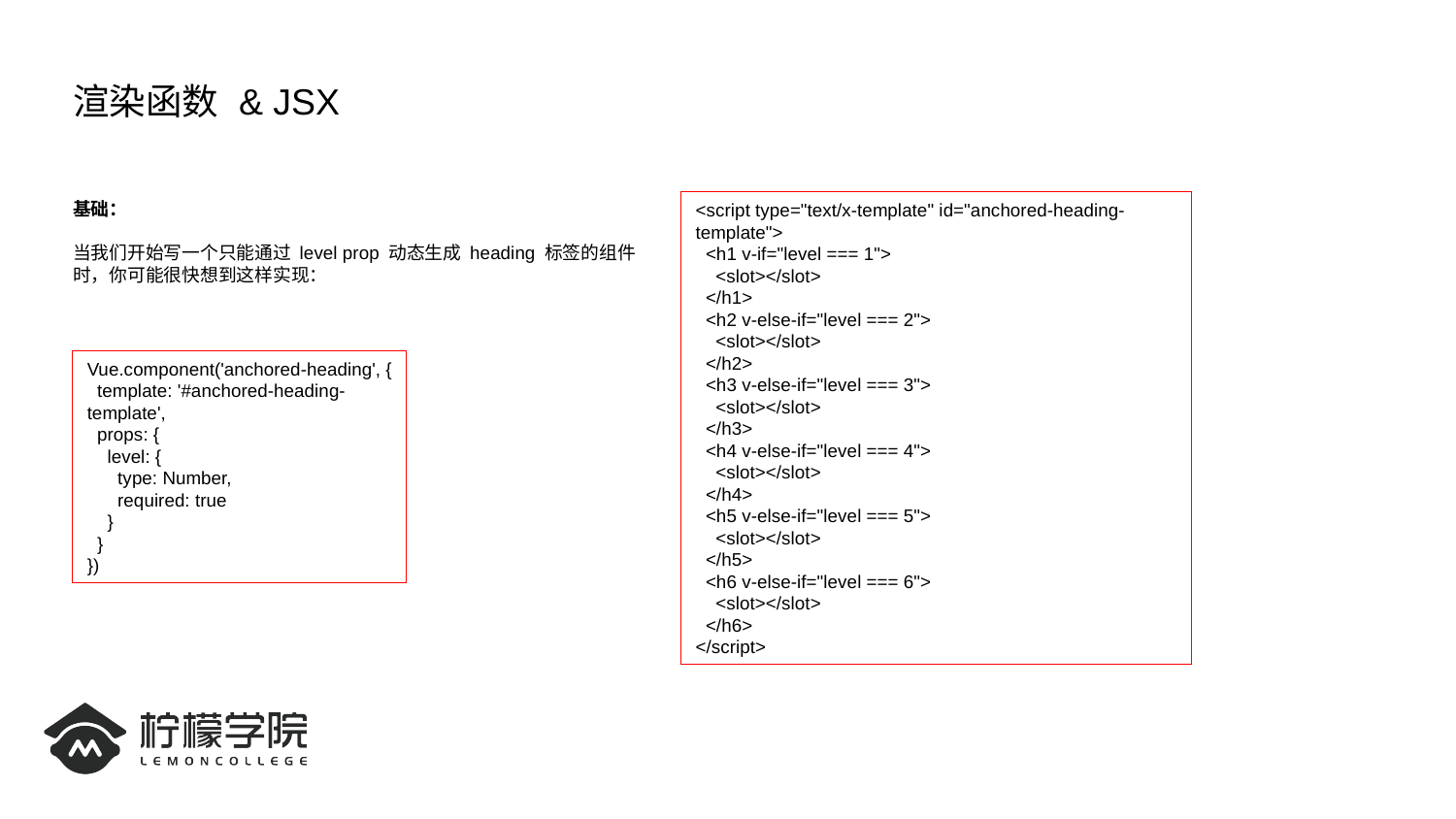

# 渲染函数 & JSX
基础：

当我们开始写一个只能通过 level prop 动态生成 heading 标签的组件时，你可能很快想到这样实现：
<script type="text/x-template" id="anchored-heading-template">
  <h1 v-if="level === 1">
    <slot></slot>
  </h1>
  <h2 v-else-if="level === 2">
    <slot></slot>
  </h2>
  <h3 v-else-if="level === 3">
    <slot></slot>
  </h3>
  <h4 v-else-if="level === 4">
    <slot></slot>
  </h4>
  <h5 v-else-if="level === 5">
    <slot></slot>
  </h5>
  <h6 v-else-if="level === 6">
    <slot></slot>
  </h6>
</script>
Vue.component('anchored-heading', {
  template: '#anchored-heading-template',
  props: {
    level: {
      type: Number,
      required: true
    }
  }
})